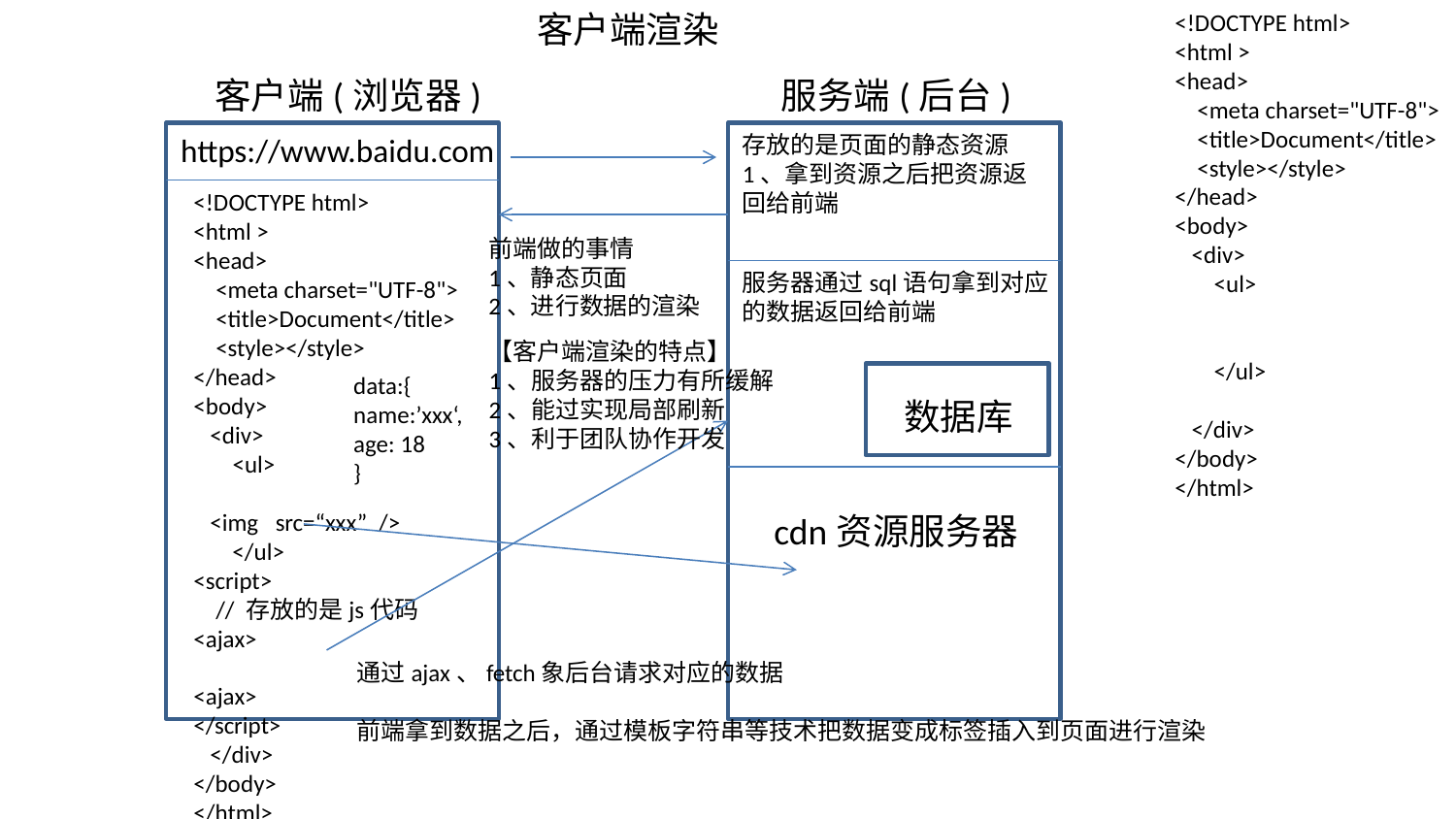

客户端渲染
<!DOCTYPE html>
<html >
<head>
    <meta charset="UTF-8">
    <title>Document</title>
    <style></style>
</head>
<body>
   <div>
       <ul>

       </ul>

   </div>
</body>
</html>

客户端(浏览器)
服务端(后台)

https://www.baidu.com

存放的是页面的静态资源
1、拿到资源之后把资源返回给前端
<!DOCTYPE html>
<html >
<head>
    <meta charset="UTF-8">
    <title>Document</title>
    <style></style>
</head>
<body>
   <div>
       <ul>

   <img   src=“xxx”  />
       </ul>
<script>
    // 存放的是js代码
<ajax>

<ajax>
</script>
   </div>
</body>
</html>

前端做的事情
1、静态页面
2、进行数据的渲染
服务器通过sql语句拿到对应的数据返回给前端
【客户端渲染的特点】
1、服务器的压力有所缓解
2、能过实现局部刷新
3、利于团队协作开发
data:{
name:’xxx‘,
age: 18
}

数据库
cdn资源服务器
通过ajax、fetch象后台请求对应的数据

前端拿到数据之后，通过模板字符串等技术把数据变成标签插入到页面进行渲染